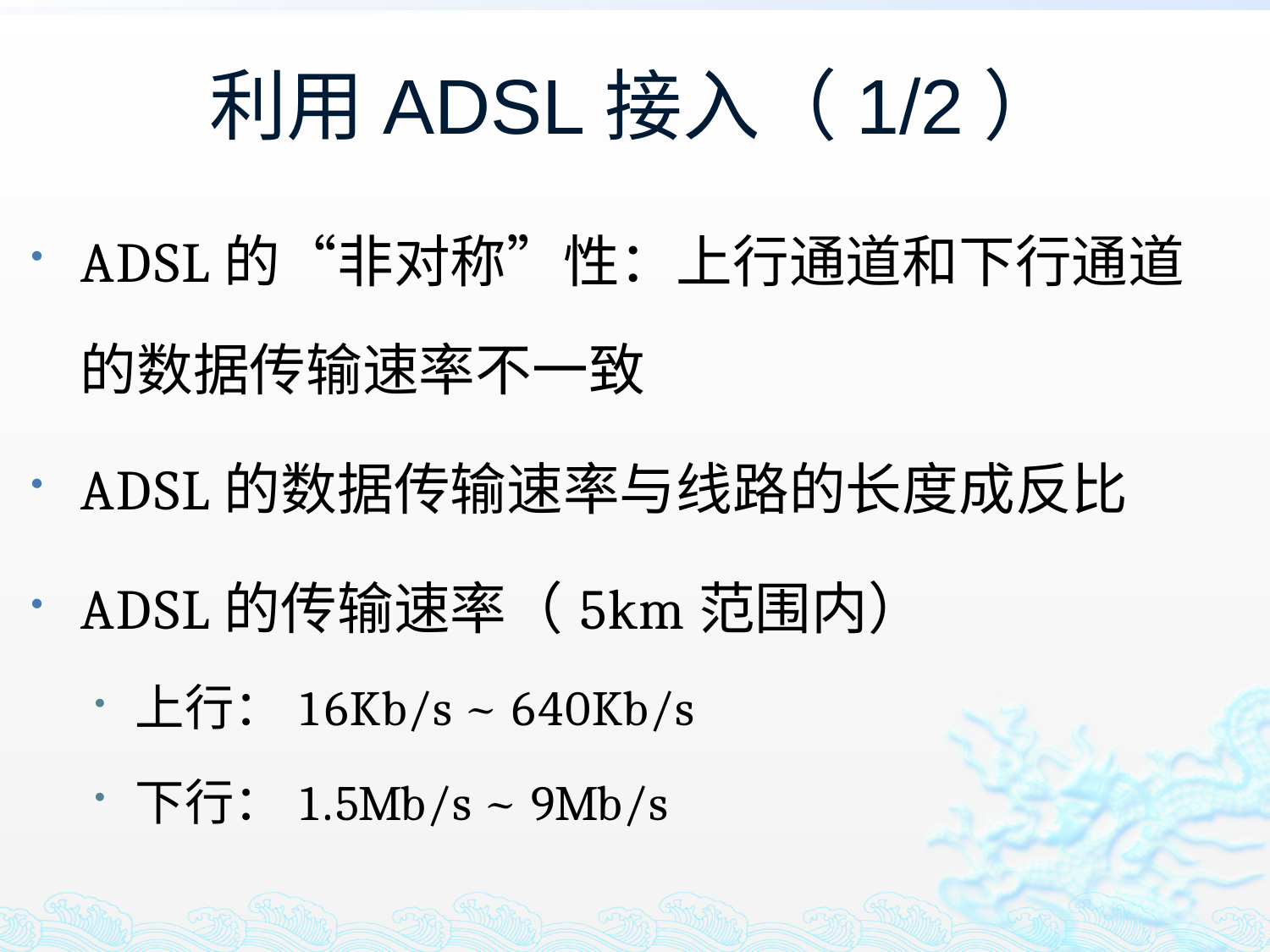

# 利用ADSL接入（1/2）
ADSL的“非对称”性：上行通道和下行通道的数据传输速率不一致
ADSL的数据传输速率与线路的长度成反比
ADSL的传输速率（5km范围内）
上行：16Kb/s ~ 640Kb/s
下行：1.5Mb/s ~ 9Mb/s